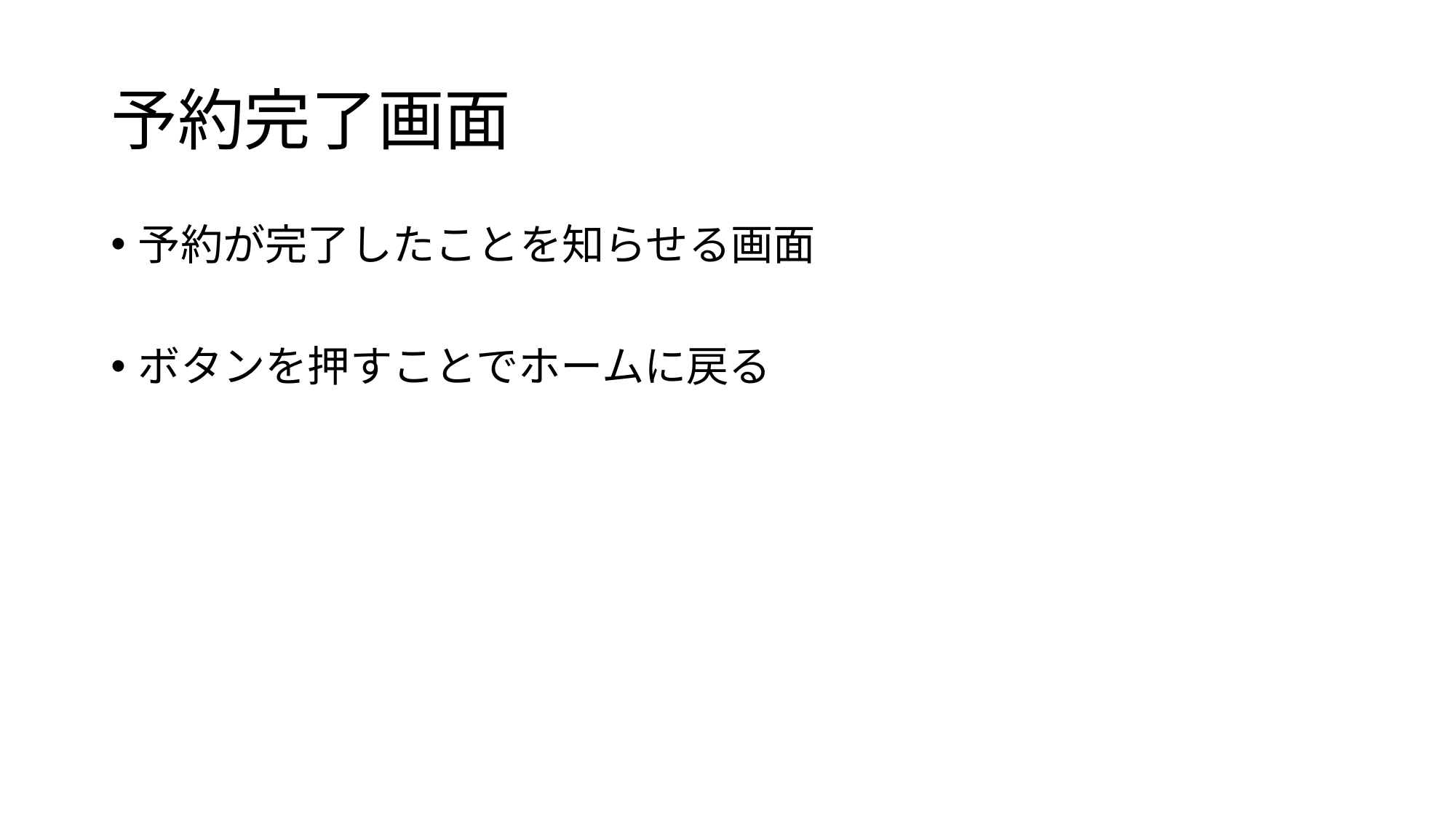

# 予約完了画面
予約が完了したことを知らせる画面

ボタンを押すことでホームに戻る